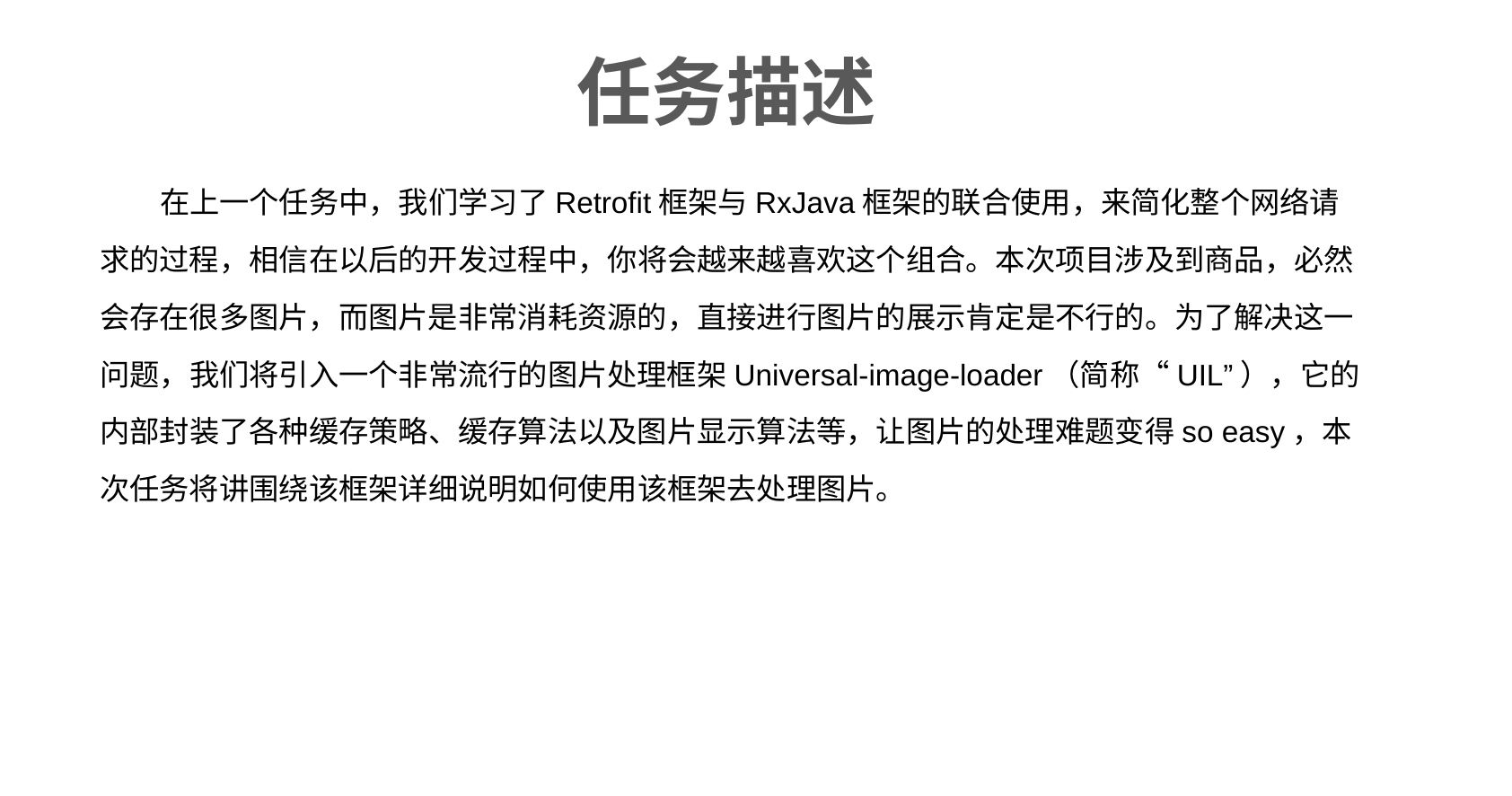

任务描述
在上一个任务中，我们学习了Retrofit框架与RxJava框架的联合使用，来简化整个网络请求的过程，相信在以后的开发过程中，你将会越来越喜欢这个组合。本次项目涉及到商品，必然会存在很多图片，而图片是非常消耗资源的，直接进行图片的展示肯定是不行的。为了解决这一问题，我们将引入一个非常流行的图片处理框架Universal-image-loader（简称“UIL”），它的内部封装了各种缓存策略、缓存算法以及图片显示算法等，让图片的处理难题变得so easy，本次任务将讲围绕该框架详细说明如何使用该框架去处理图片。